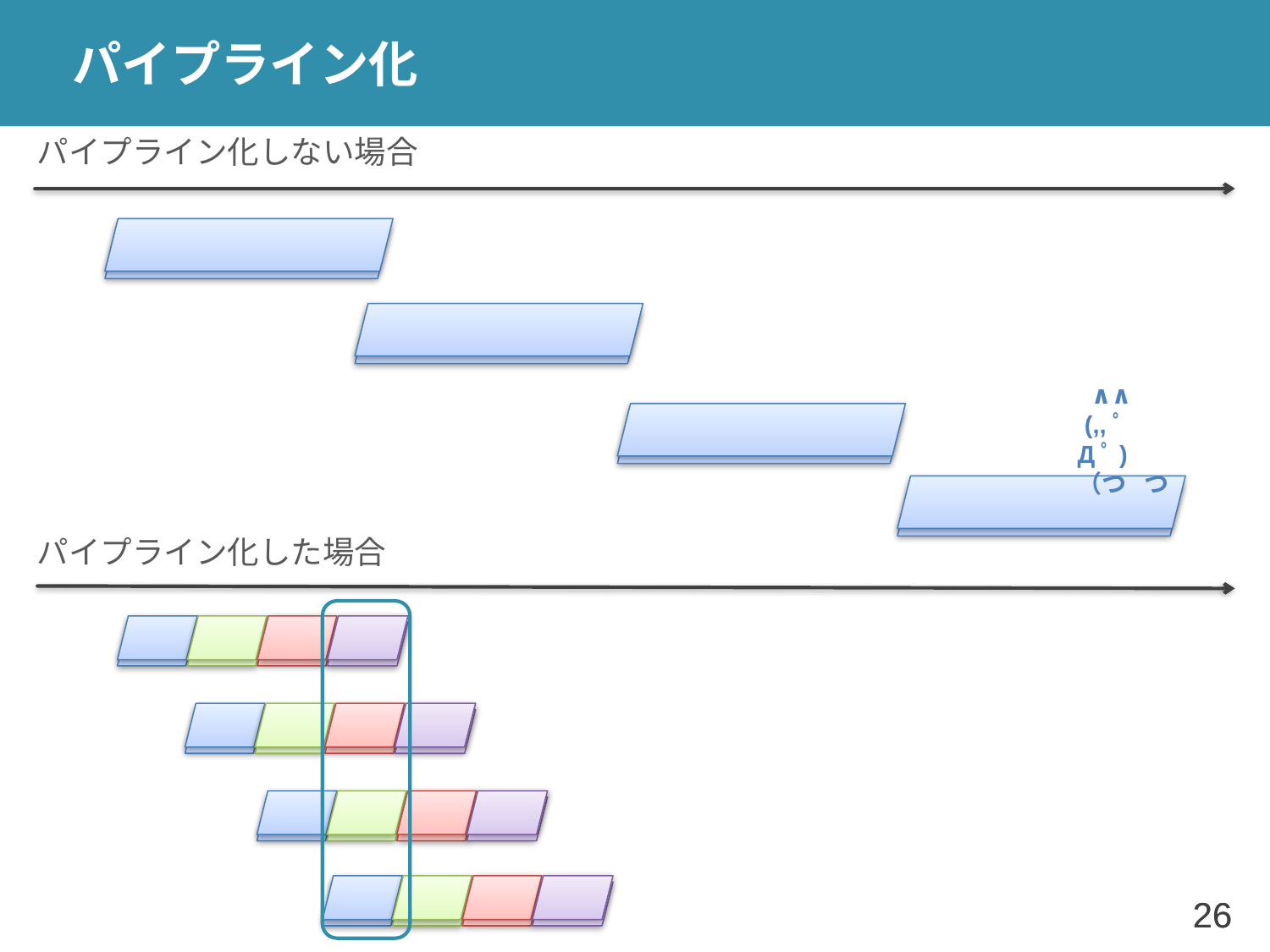

# パイプライン化
パイプライン化しない場合

  ∧∧
 (,,ﾟДﾟ)
（つ   つ

パイプライン化した場合